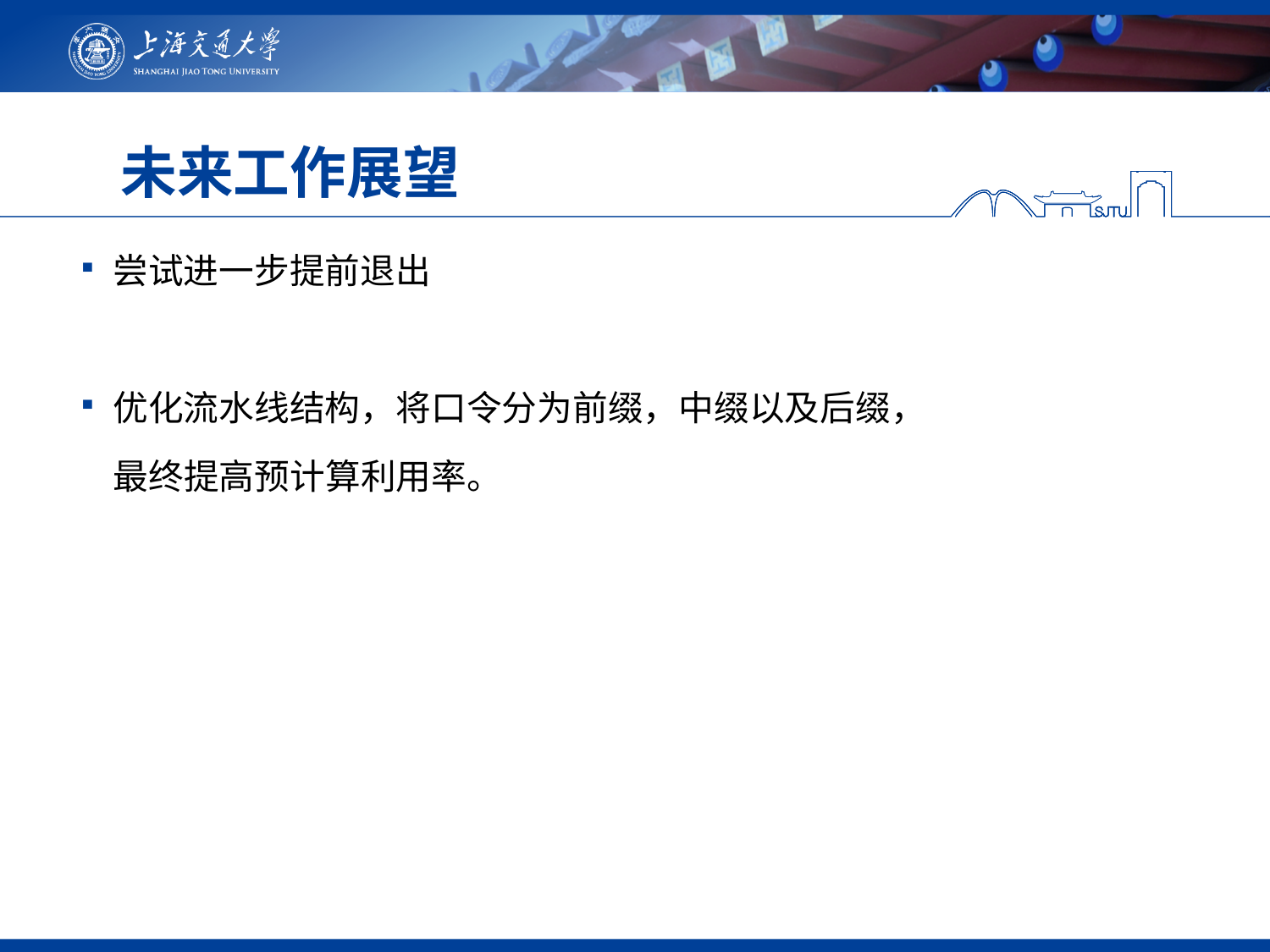

# 未来工作展望
尝试进一步提前退出

优化流水线结构，将口令分为前缀，中缀以及后缀，
   最终提高预计算利用率。